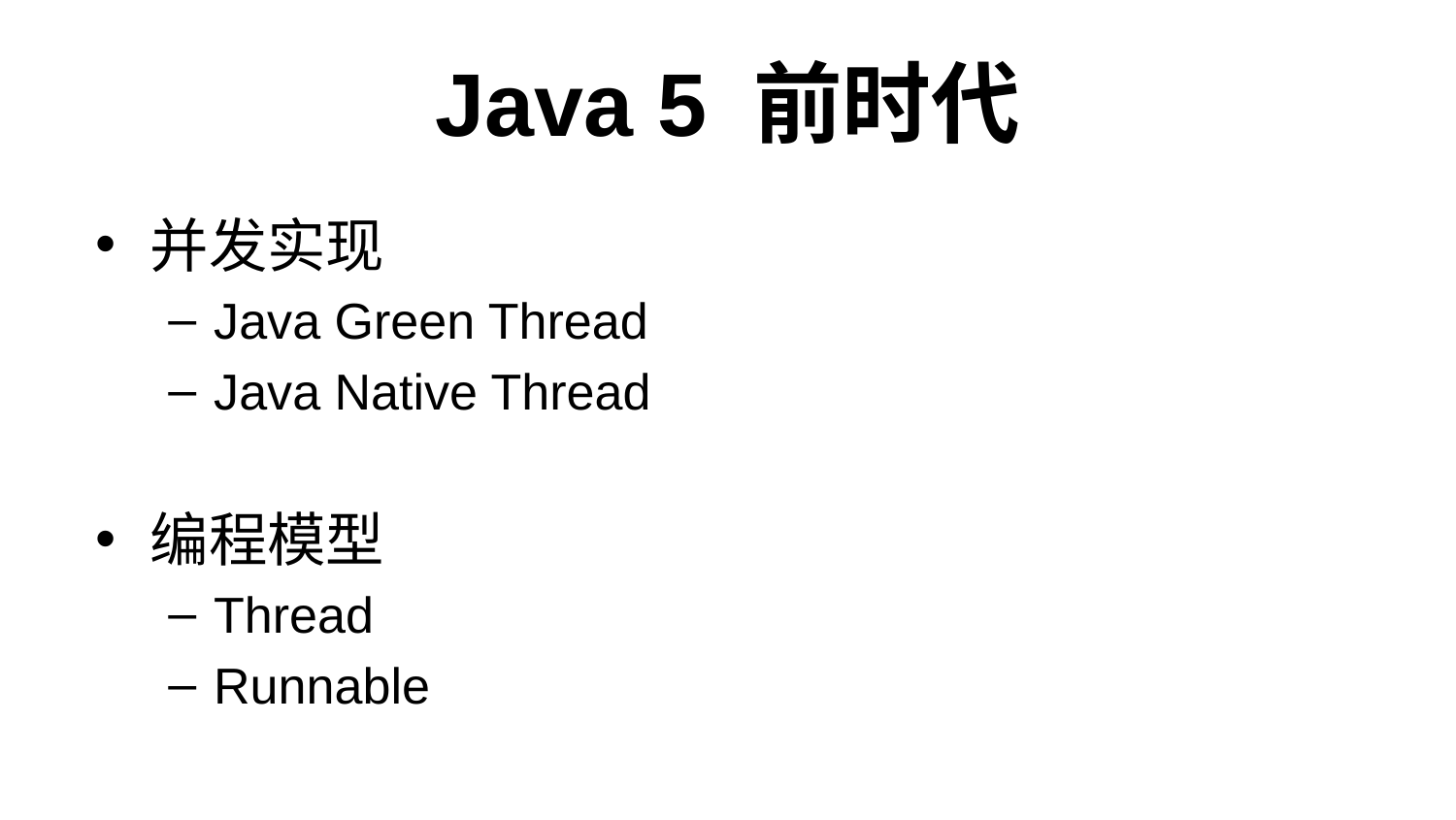

# Java 5 前时代
并发实现
Java Green Thread
Java Native Thread

编程模型
Thread
Runnable